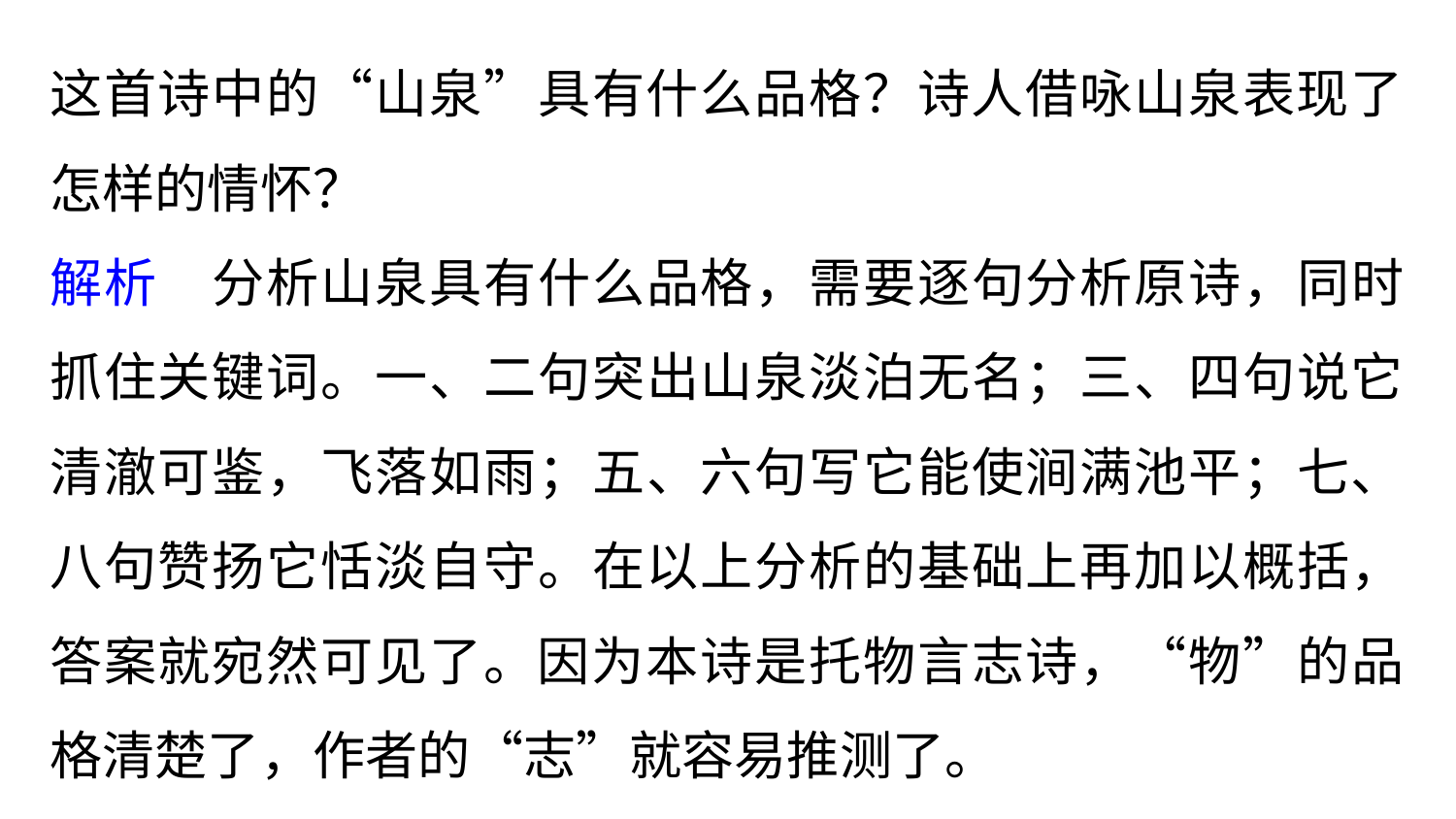

这首诗中的“山泉”具有什么品格？诗人借咏山泉表现了怎样的情怀？
解析　分析山泉具有什么品格，需要逐句分析原诗，同时抓住关键词。一、二句突出山泉淡泊无名；三、四句说它清澈可鉴，飞落如雨；五、六句写它能使涧满池平；七、八句赞扬它恬淡自守。在以上分析的基础上再加以概括，答案就宛然可见了。因为本诗是托物言志诗，“物”的品格清楚了，作者的“志”就容易推测了。